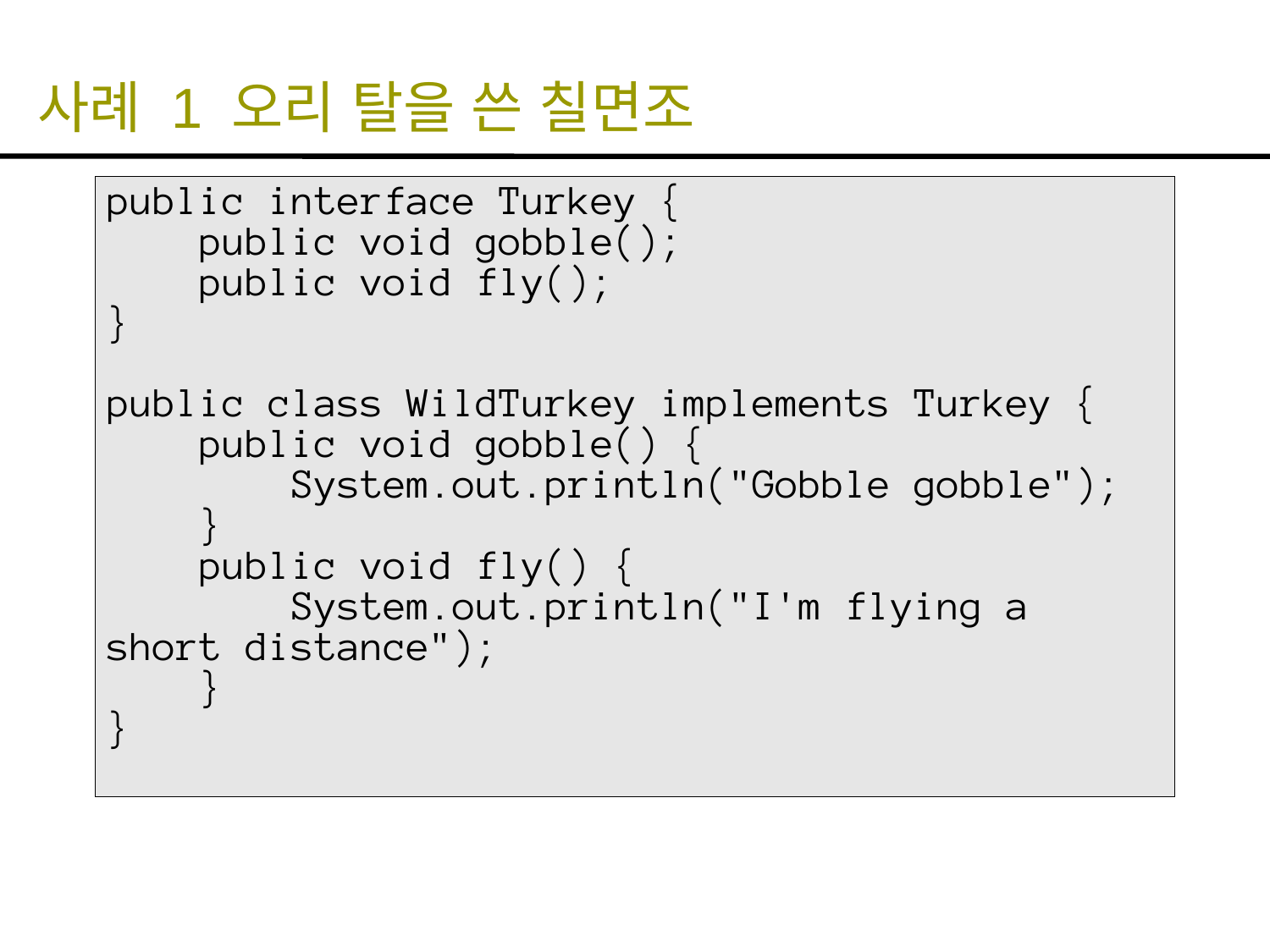

# 사례 1 오리 탈을 쓴 칠면조

public interface Turkey {
    public void gobble();
    public void fly();
}

public class WildTurkey implements Turkey {
    public void gobble() {
        System.out.println("Gobble gobble");
    }
    public void fly() {
        System.out.println("I'm flying a short distance");
    }
}